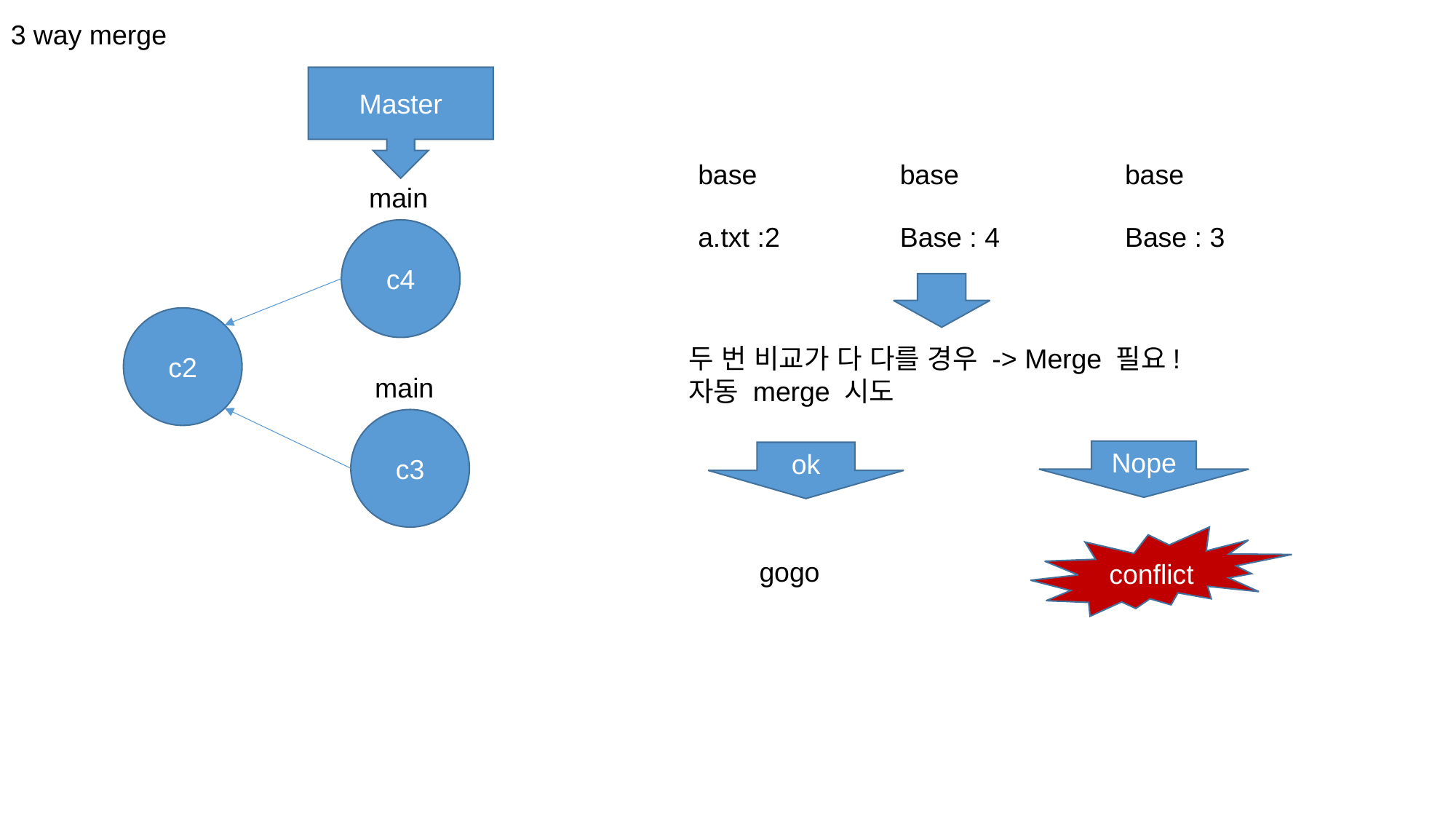

3 way merge
Master
base
base
base
main
Base : 4
Base : 3
a.txt :2
c4

c2
두 번 비교가 다 다를 경우 -> Merge 필요!
자동 merge 시도
main
c3
Nope
ok
conflict
gogo